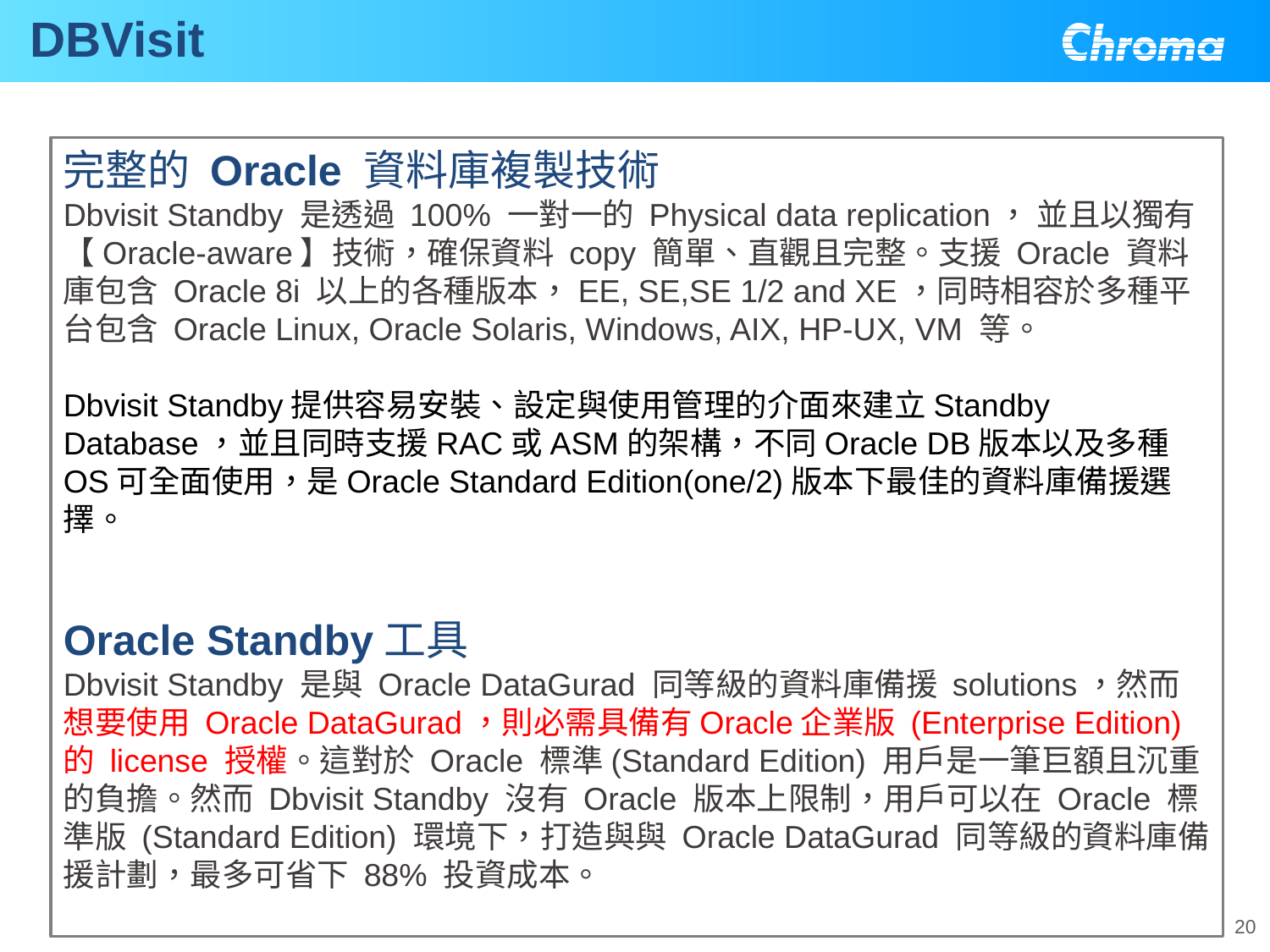

DBVisit
完整的 Oracle 資料庫複製技術
Dbvisit Standby 是透過 100% 一對一的 Physical data replication， 並且以獨有【Oracle-aware】技術，確保資料 copy 簡單、直觀且完整。支援 Oracle 資料庫包含 Oracle 8i 以上的各種版本，EE, SE,SE 1/2 and XE，同時相容於多種平台包含 Oracle Linux, Oracle Solaris, Windows, AIX, HP-UX, VM 等。

Dbvisit Standby提供容易安裝、設定與使用管理的介面來建立Standby Database，並且同時支援RAC或ASM的架構，不同Oracle DB版本以及多種OS可全面使用，是Oracle Standard Edition(one/2)版本下最佳的資料庫備援選擇。

Oracle Standby工具
Dbvisit Standby 是與 Oracle DataGurad 同等級的資料庫備援 solutions，然而想要使用 Oracle DataGurad，則必需具備有Oracle企業版 (Enterprise Edition) 的 license 授權。這對於 Oracle 標準(Standard Edition) 用戶是一筆巨額且沉重的負擔。然而 Dbvisit Standby 沒有 Oracle 版本上限制，用戶可以在 Oracle 標準版 (Standard Edition) 環境下，打造與與 Oracle DataGurad 同等級的資料庫備援計劃，最多可省下 88% 投資成本。